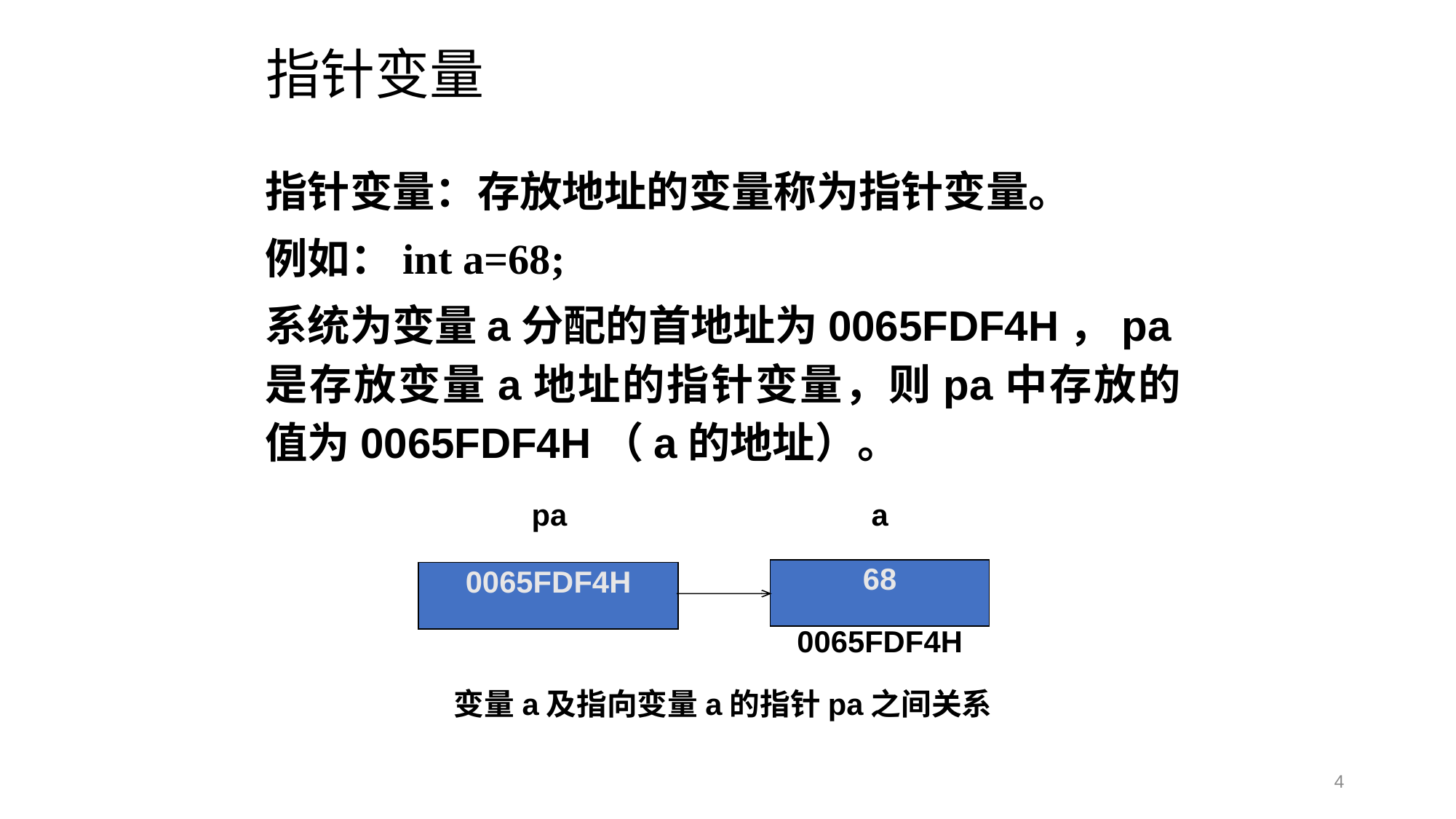

# 指针变量
指针变量：存放地址的变量称为指针变量。
例如：int a=68;
系统为变量a分配的首地址为0065FDF4H，pa是存放变量a地址的指针变量，则pa中存放的值为0065FDF4H（a的地址）。
pa
a
68
0065FDF4H

0065FDF4H
变量a及指向变量a的指针pa之间关系
4